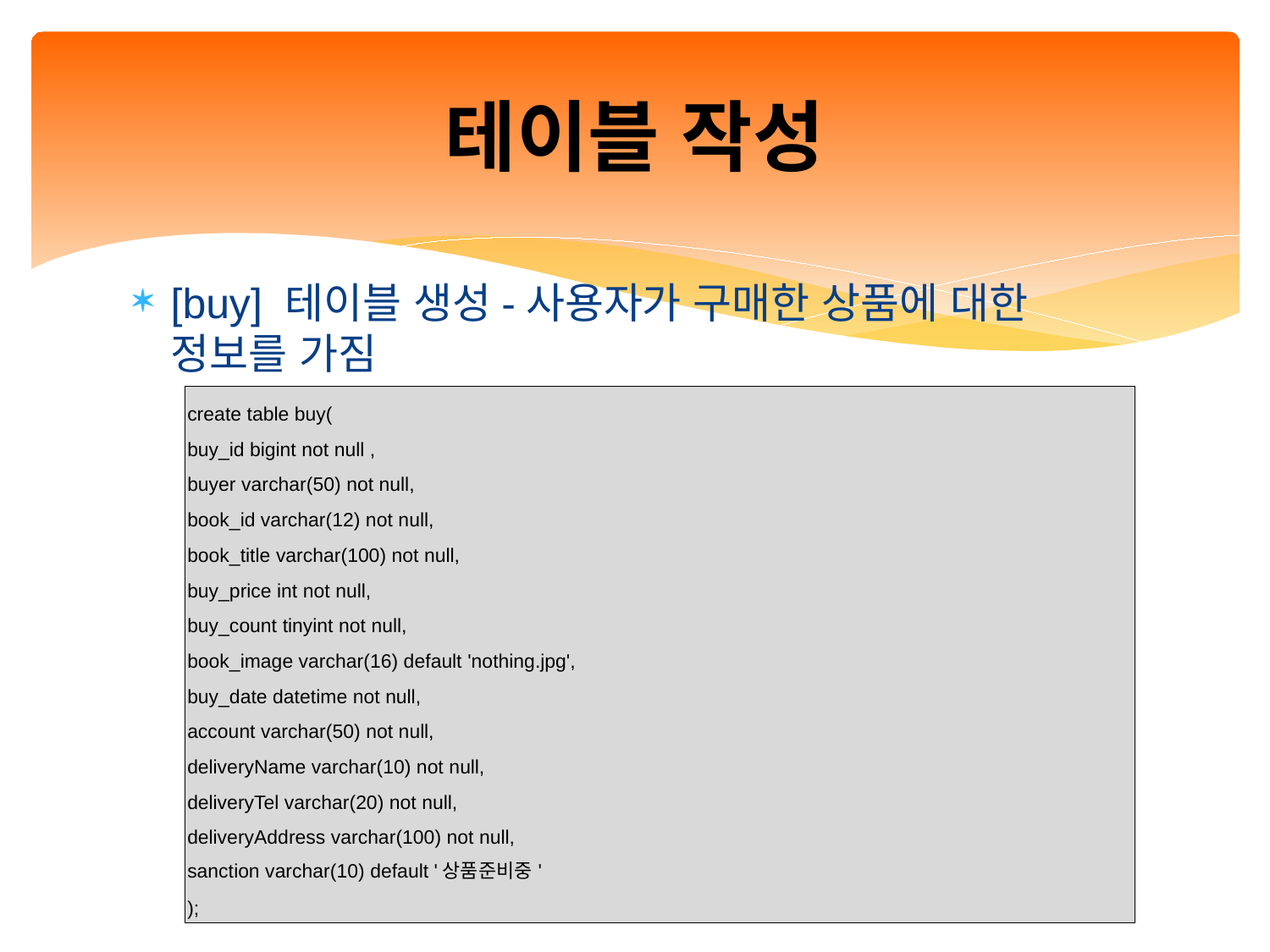

# 테이블 작성
[buy] 테이블 생성-사용자가 구매한 상품에 대한 정보를 가짐

| create table buy( buy\_id bigint not null , buyer varchar(50) not null, book\_id varchar(12) not null, book\_title varchar(100) not null, buy\_price int not null, buy\_count tinyint not null, book\_image varchar(16) default 'nothing.jpg', buy\_date datetime not null, account varchar(50) not null, deliveryName varchar(10) not null, deliveryTel varchar(20) not null, deliveryAddress varchar(100) not null, sanction varchar(10) default '상품준비중' ); |
| --- |